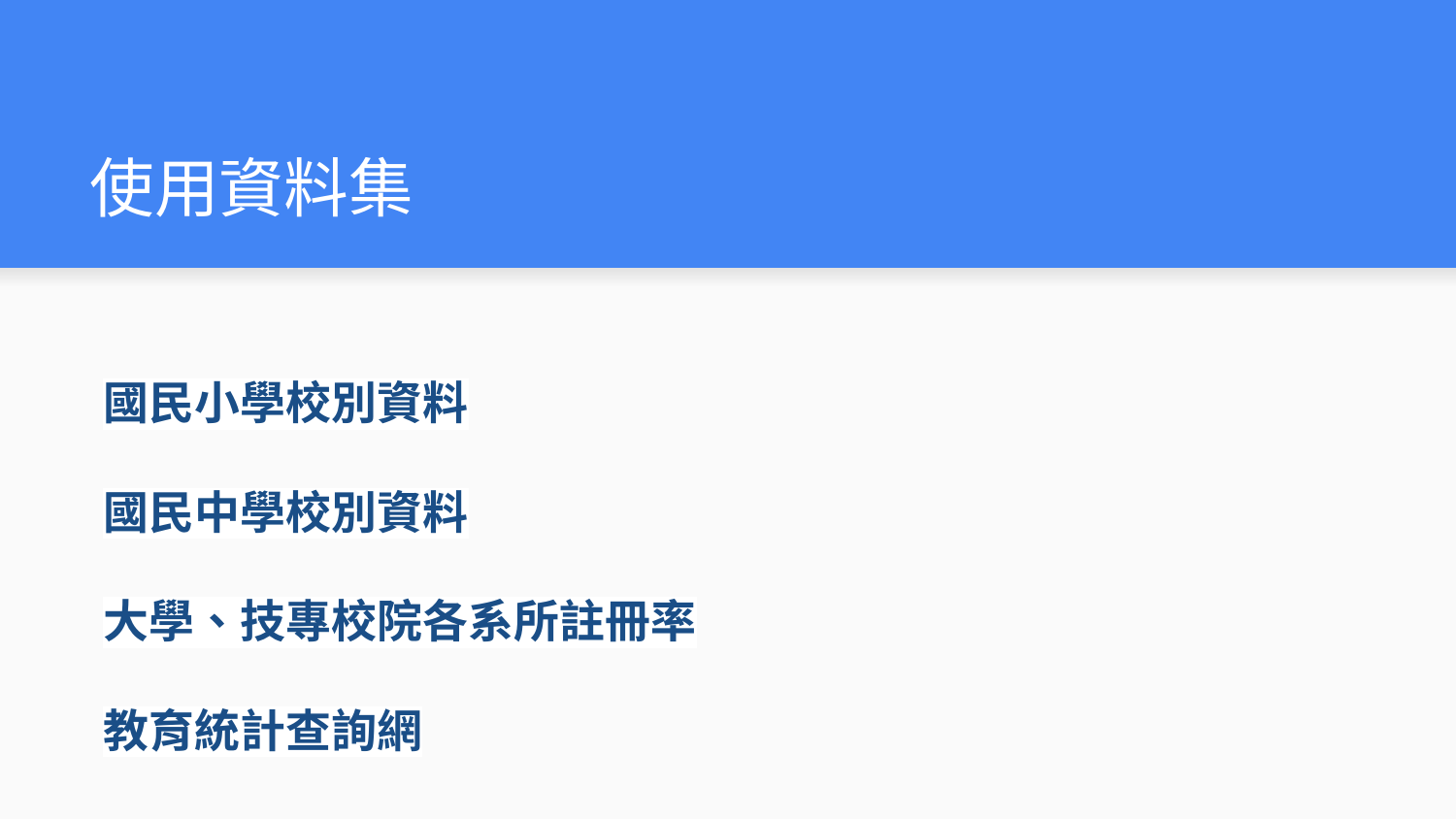

# 使用資料集
國民小學校別資料
國民中學校別資料
大學、技專校院各系所註冊率
教育統計查詢網